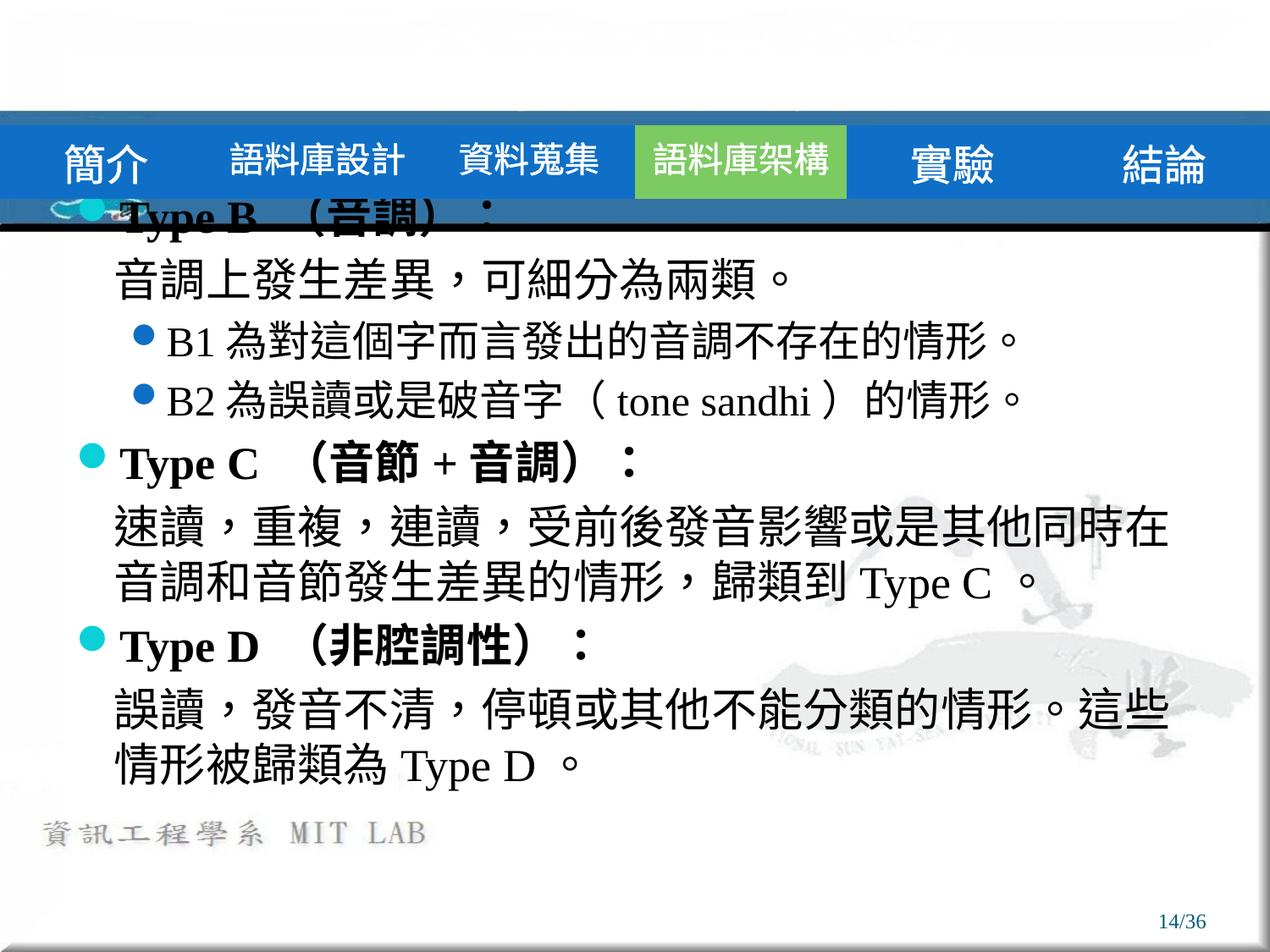

# 發音差異分類
| 簡介 | 語料庫設計 | 資料蒐集 | 語料庫架構 | 實驗 | 結論 |
| --- | --- | --- | --- | --- | --- |
Type B （音調）：
	音調上發生差異，可細分為兩類。
B1為對這個字而言發出的音調不存在的情形。
B2為誤讀或是破音字（tone sandhi）的情形。
Type C （音節+音調）：
	速讀，重複，連讀，受前後發音影響或是其他同時在音調和音節發生差異的情形，歸類到Type C。
Type D （非腔調性）：
	誤讀，發音不清，停頓或其他不能分類的情形。這些情形被歸類為Type D。

14/36